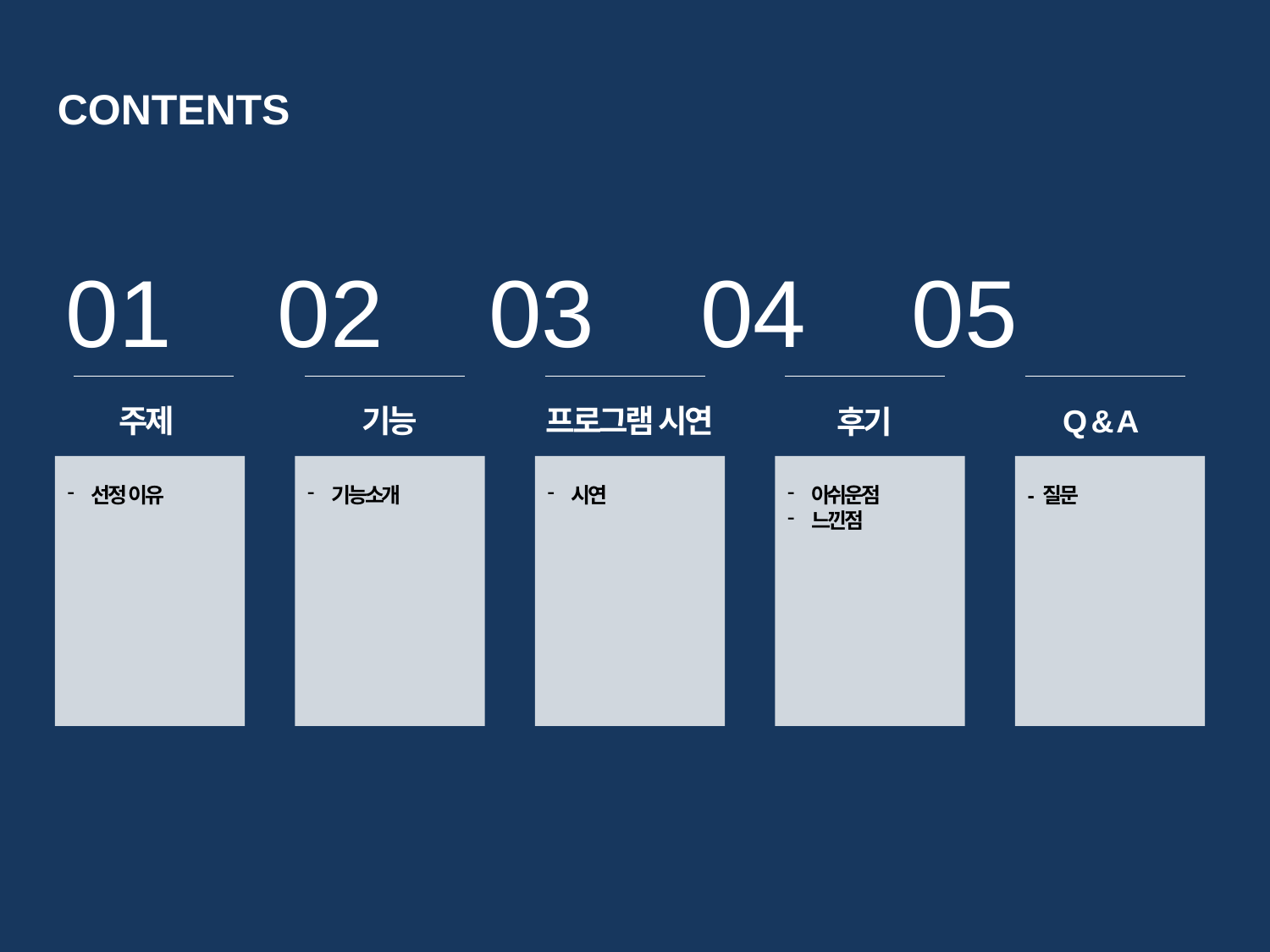

CONTENTS
01    02    03    04    05
Q & A
주제
기능
프로그램 시연
후기

선정 이유

기능소개

시연
아쉬운점
느낀점
- 질문